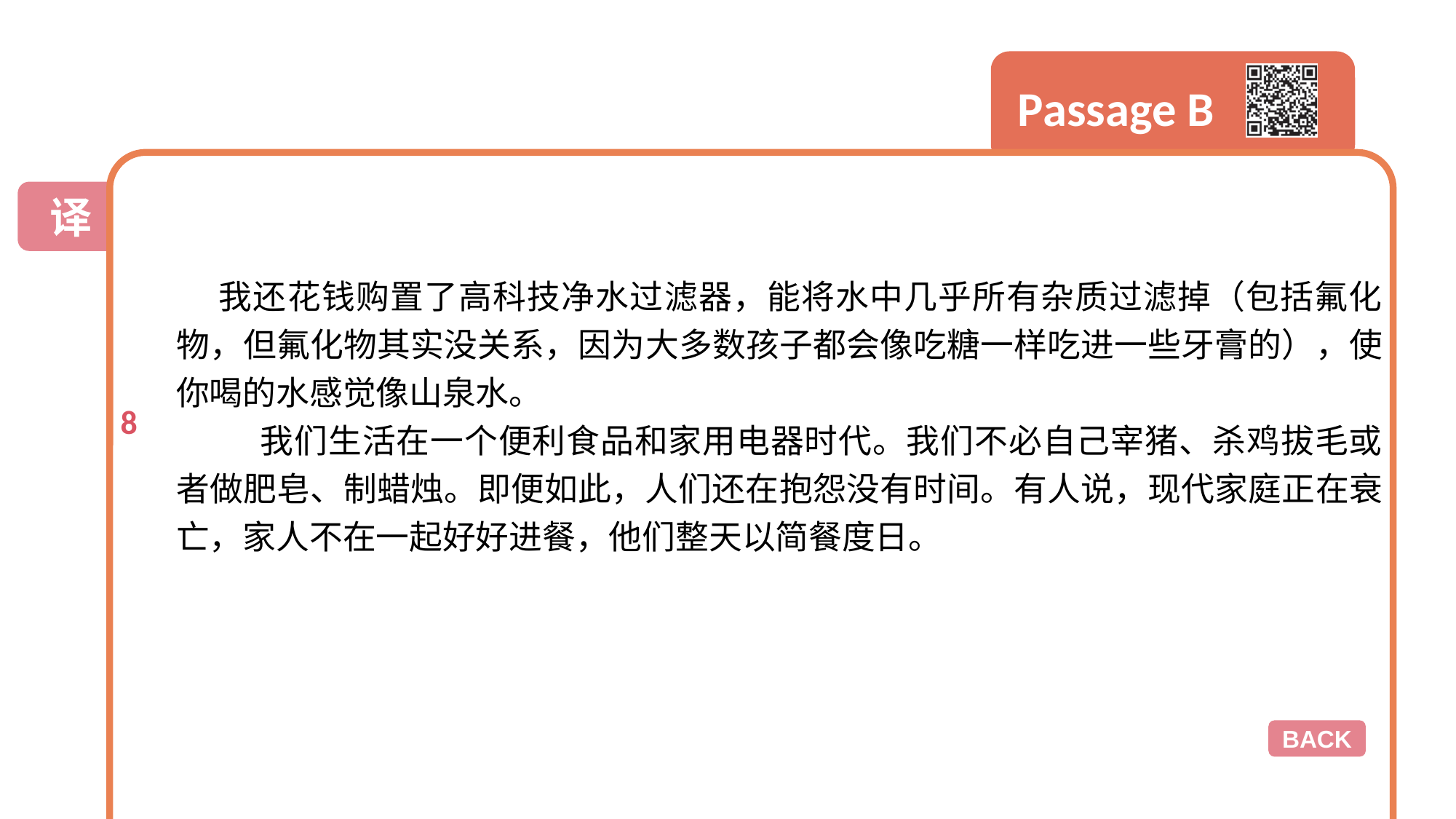

我还花钱购置了高科技净水过滤器，能将水中几乎所有杂质过滤掉（包括氟化物，但氟化物其实没关系，因为大多数孩子都会像吃糖一样吃进一些牙膏的），使你喝的水感觉像山泉水。
    我们生活在一个便利食品和家用电器时代。我们不必自己宰猪、杀鸡拔毛或者做肥皂、制蜡烛。即便如此，人们还在抱怨没有时间。有人说，现代家庭正在衰亡，家人不在一起好好进餐，他们整天以简餐度日。

8

BACK